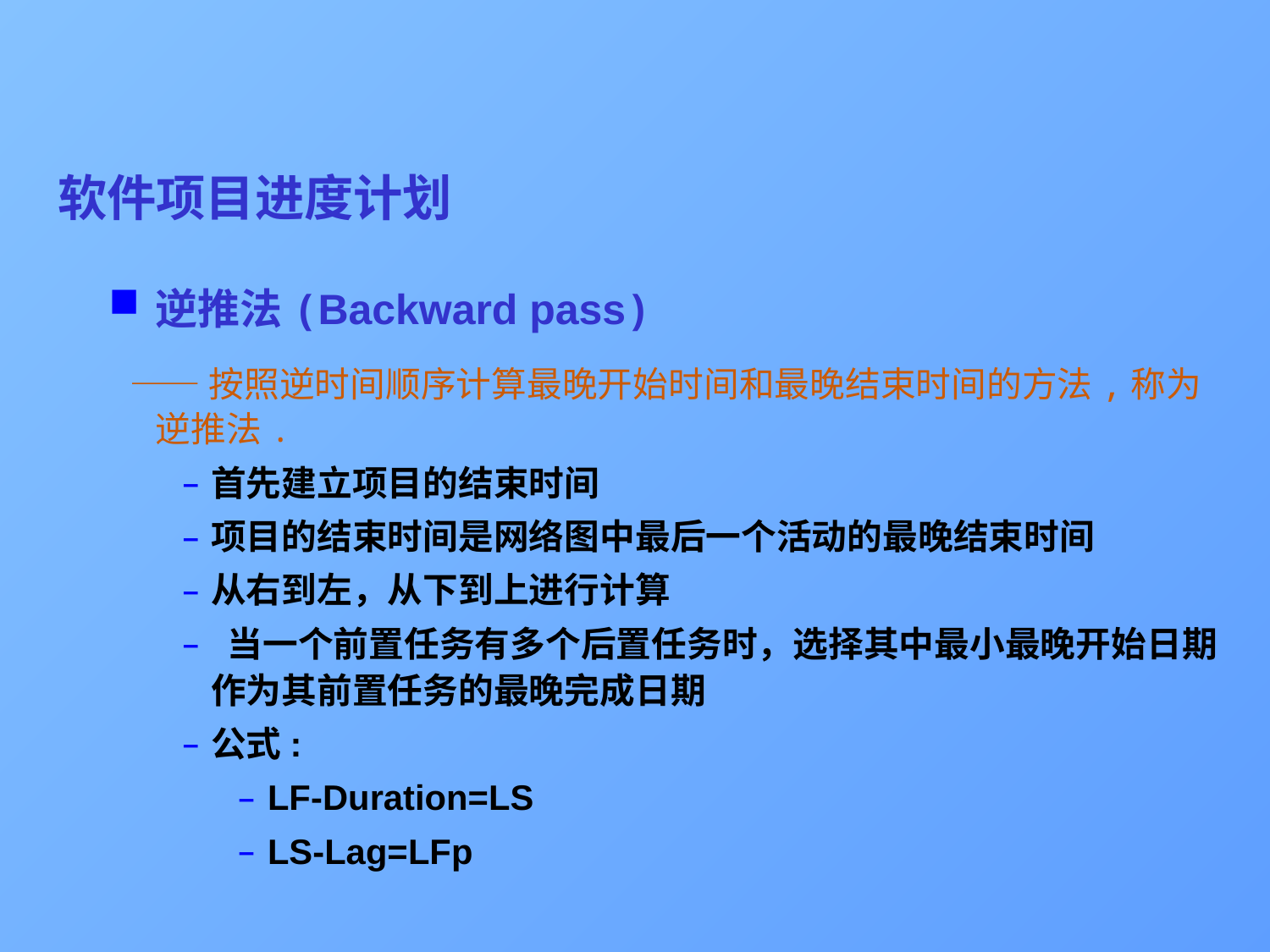

# 软件项目进度计划
逆推法(Backward pass)
  ——按照逆时间顺序计算最晚开始时间和最晚结束时间的方法,称为逆推法.
首先建立项目的结束时间
项目的结束时间是网络图中最后一个活动的最晚结束时间
从右到左，从下到上进行计算
 当一个前置任务有多个后置任务时，选择其中最小最晚开始日期作为其前置任务的最晚完成日期
公式:
LF-Duration=LS
LS-Lag=LFp